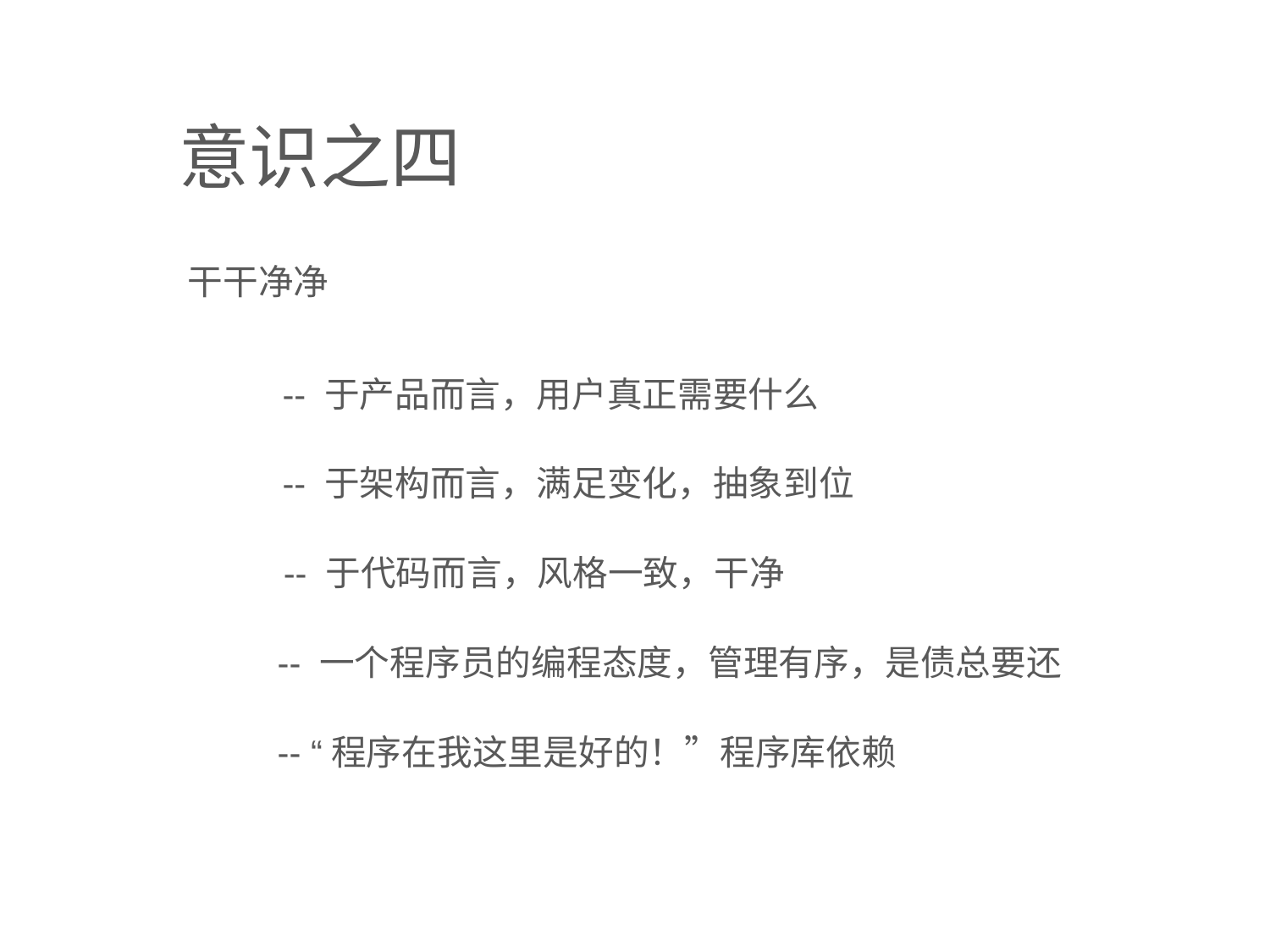

意识之四
干干净净
-- 于产品而言，用户真正需要什么
-- 于架构而言，满足变化，抽象到位
-- 于代码而言，风格一致，干净
-- 一个程序员的编程态度，管理有序，是债总要还
-- “程序在我这里是好的！”程序库依赖